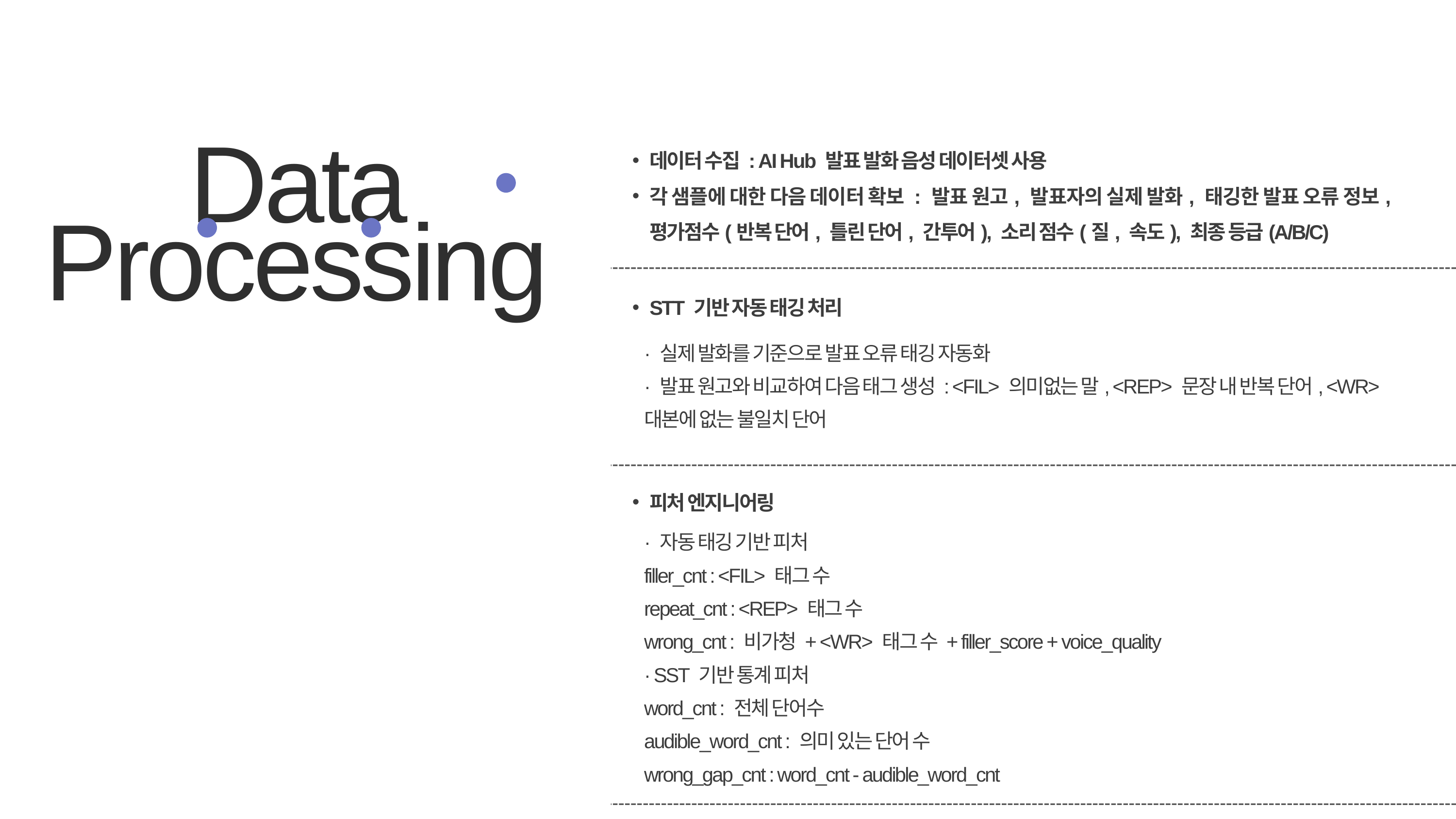

데이터 수집 : AI Hub 발표 발화 음성 데이터셋 사용
각 샘플에 대한 다음 데이터 확보 : 발표 원고, 발표자의 실제 발화, 태깅한 발표 오류 정보, 평가점수(반복 단어, 틀린 단어, 간투어), 소리 점수(질, 속도), 최종 등급(A/B/C)
Data Processing

STT 기반 자동 태깅 처리
· 실제 발화를 기준으로 발표 오류 태깅 자동화
· 발표 원고와 비교하여 다음 태그 생성 : <FIL> 의미없는 말, <REP> 문장 내 반복 단어, <WR> 대본에 없는 불일치 단어

피처 엔지니어링
· 자동 태깅 기반 피처
filler_cnt : <FIL> 태그 수
repeat_cnt : <REP> 태그 수
wrong_cnt : 비가청 + <WR> 태그 수 + filler_score + voice_quality
· SST 기반 통계 피처
word_cnt : 전체 단어수
audible_word_cnt : 의미 있는 단어 수
wrong_gap_cnt : word_cnt - audible_word_cnt